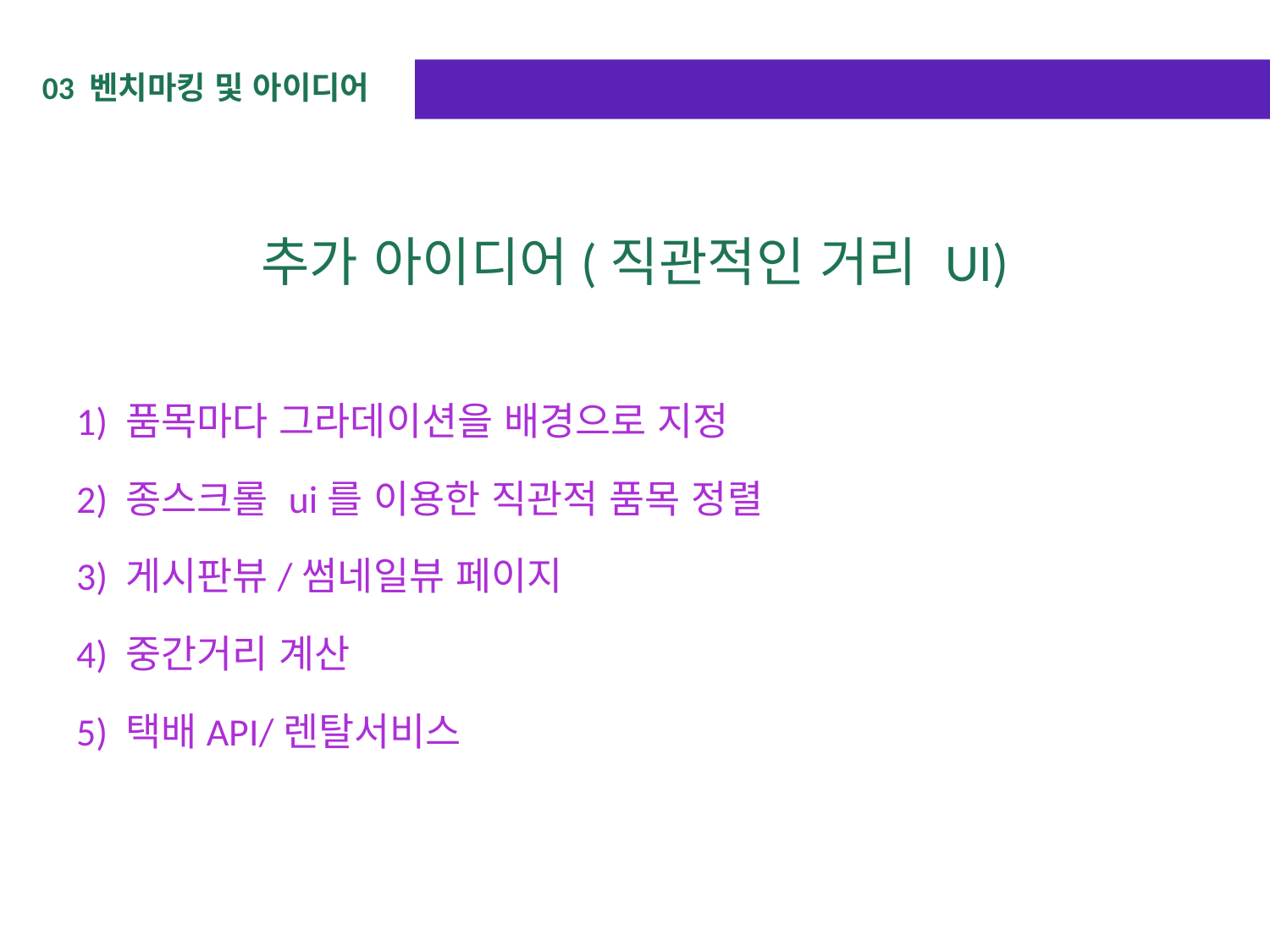

03 벤치마킹 및 아이디어
추가 아이디어(직관적인 거리 UI)

1) 품목마다 그라데이션을 배경으로 지정
2) 종스크롤 ui를 이용한 직관적 품목 정렬
3) 게시판뷰/썸네일뷰 페이지
4) 중간거리 계산
5) 택배API/렌탈서비스